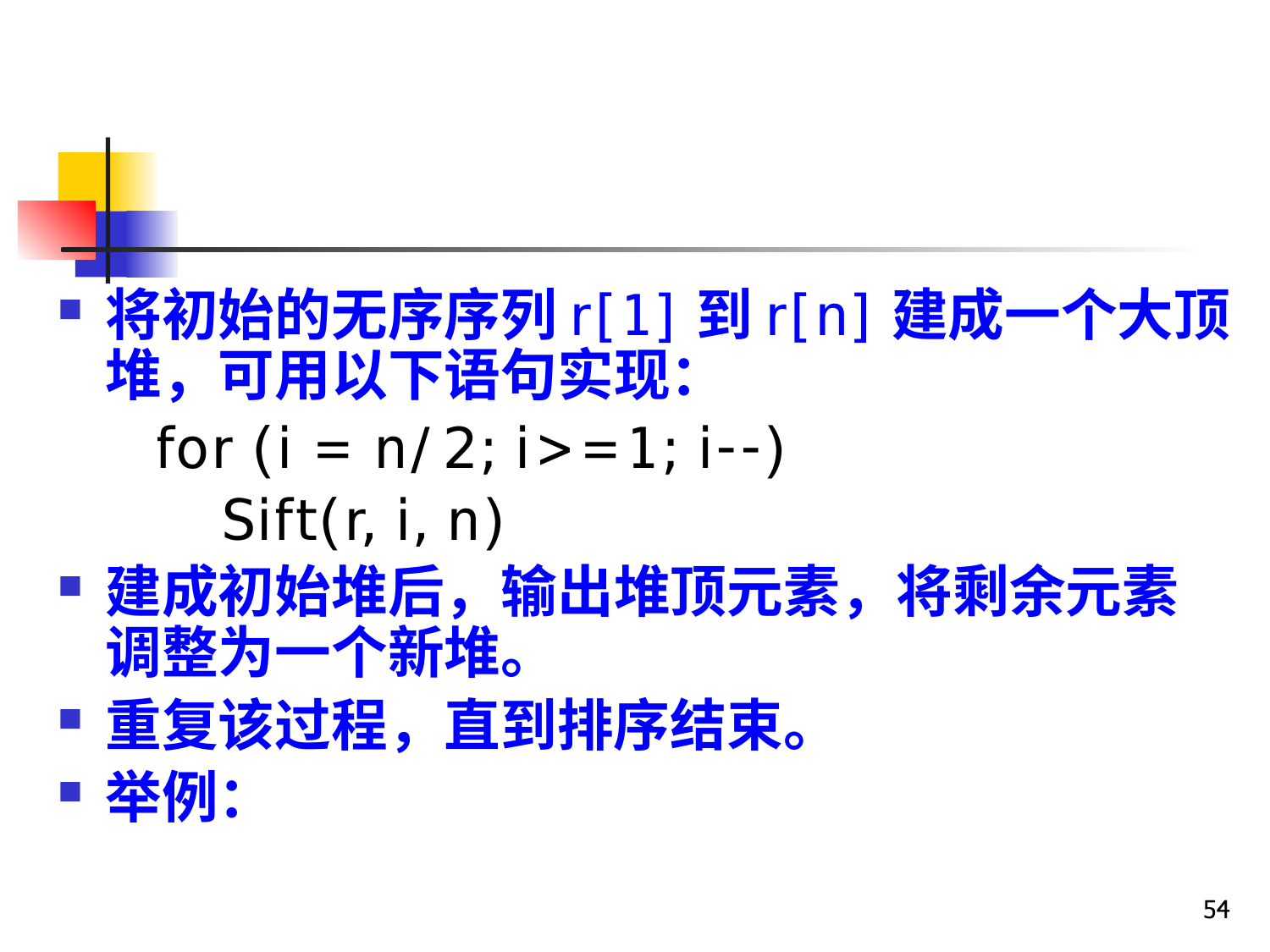

#
将初始的无序序列r[1]到r[n]建成一个大顶堆，可用以下语句实现：
      for (i = n/2; i>=1; i--)
          Sift(r, i, n)
建成初始堆后，输出堆顶元素，将剩余元素调整为一个新堆。
重复该过程，直到排序结束。
举例：
54